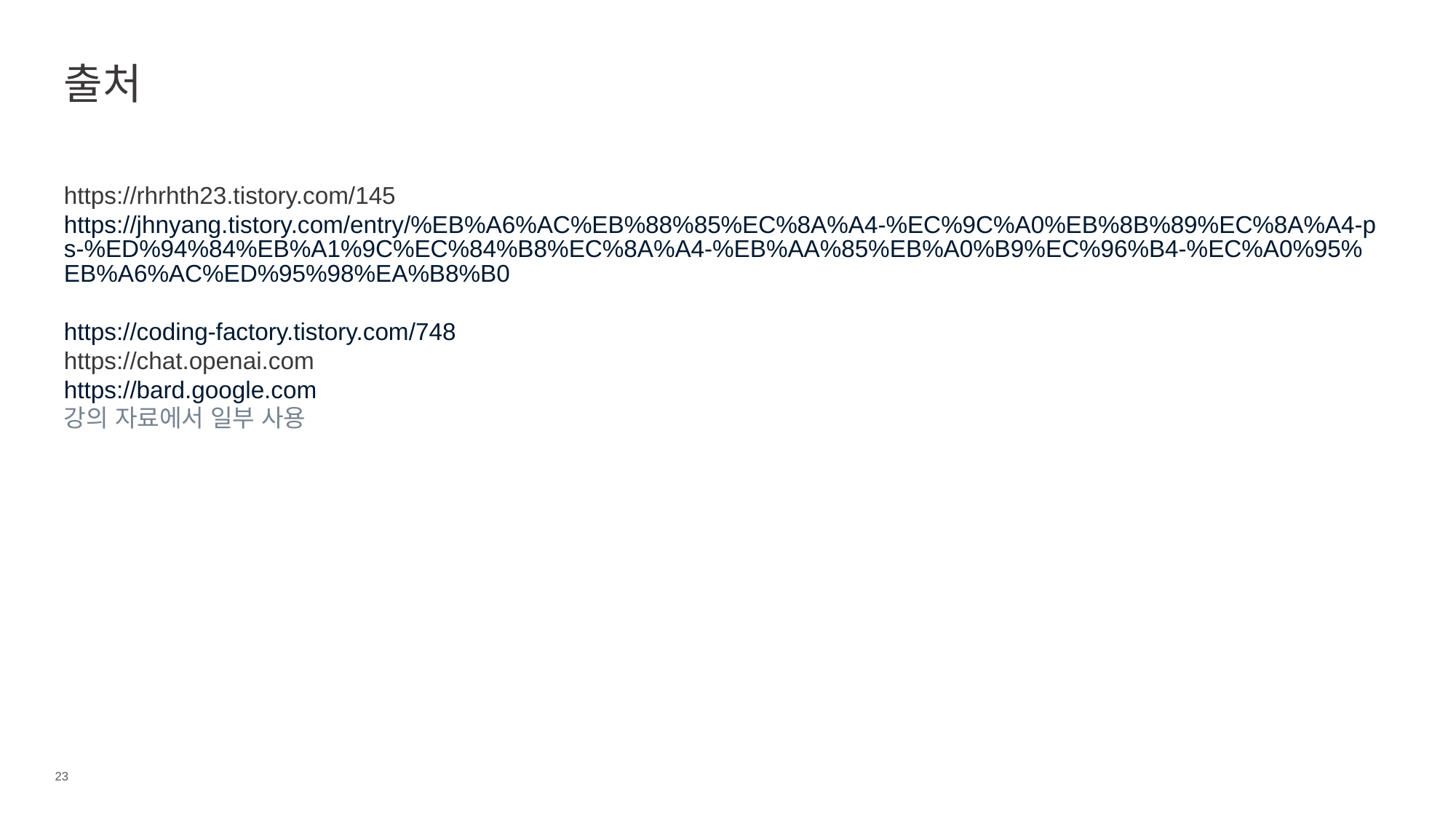

# 출처
https://rhrhth23.tistory.com/145
https://jhnyang.tistory.com/entry/%EB%A6%AC%EB%88%85%EC%8A%A4-%EC%9C%A0%EB%8B%89%EC%8A%A4-ps-%ED%94%84%EB%A1%9C%EC%84%B8%EC%8A%A4-%EB%AA%85%EB%A0%B9%EC%96%B4-%EC%A0%95%EB%A6%AC%ED%95%98%EA%B8%B0
https://coding-factory.tistory.com/748
https://chat.openai.com
https://bard.google.com
강의 자료에서 일부 사용
23